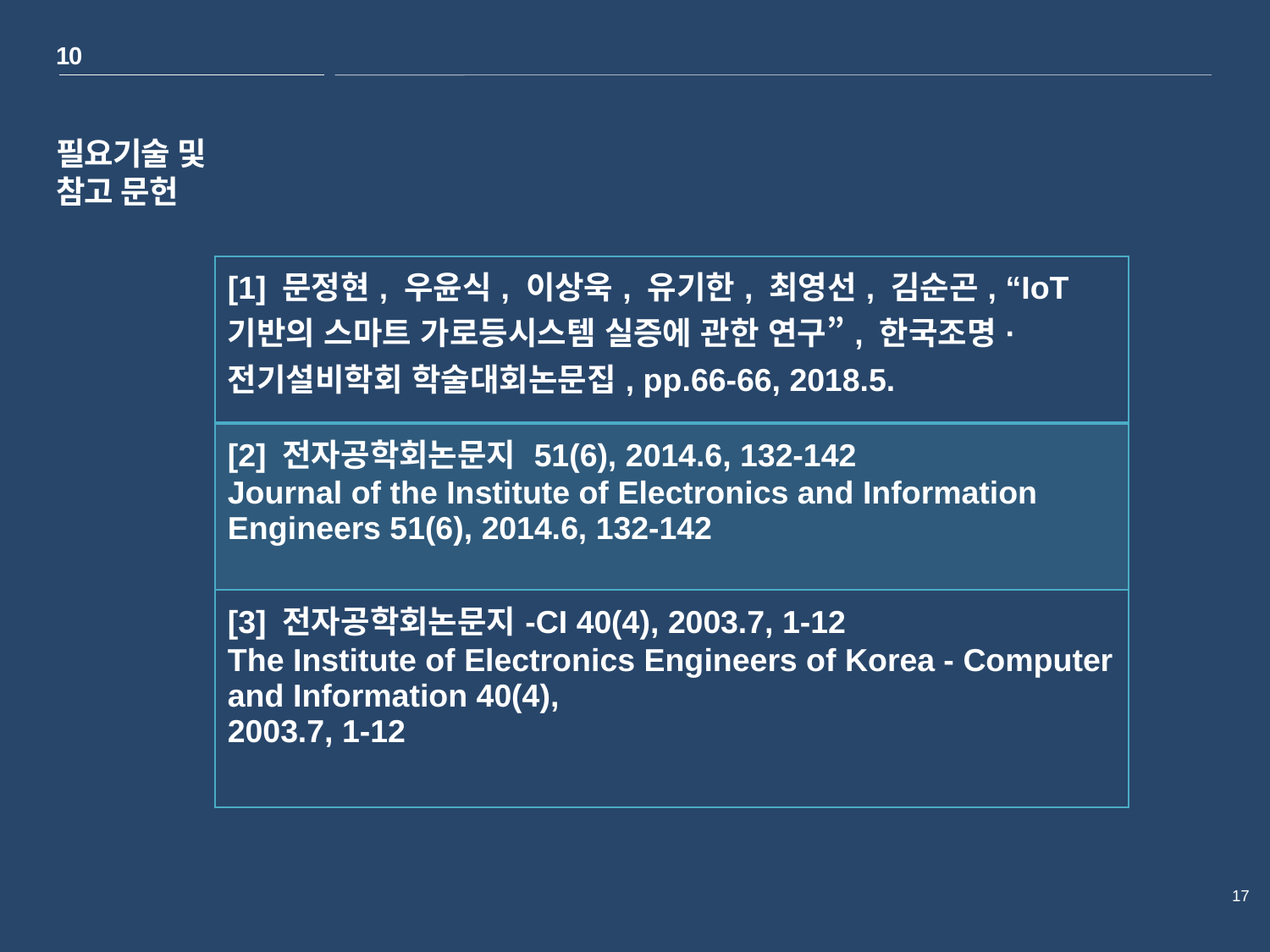

10
# 필요기술 및 참고 문헌
| [1] 문정현, 우윤식, 이상욱, 유기한, 최영선, 김순곤, “IoT기반의 스마트 가로등시스템 실증에 관한 연구”, 한국조명·전기설비학회 학술대회논문집, pp.66-66, 2018.5. |
| --- |
| [2] 전자공학회논문지 51(6), 2014.6, 132-142 Journal of the Institute of Electronics and Information Engineers 51(6), 2014.6, 132-142 |
| [3] 전자공학회논문지-CI 40(4), 2003.7, 1-12 The Institute of Electronics Engineers of Korea - Computer and Information 40(4), 2003.7, 1-12 |
17